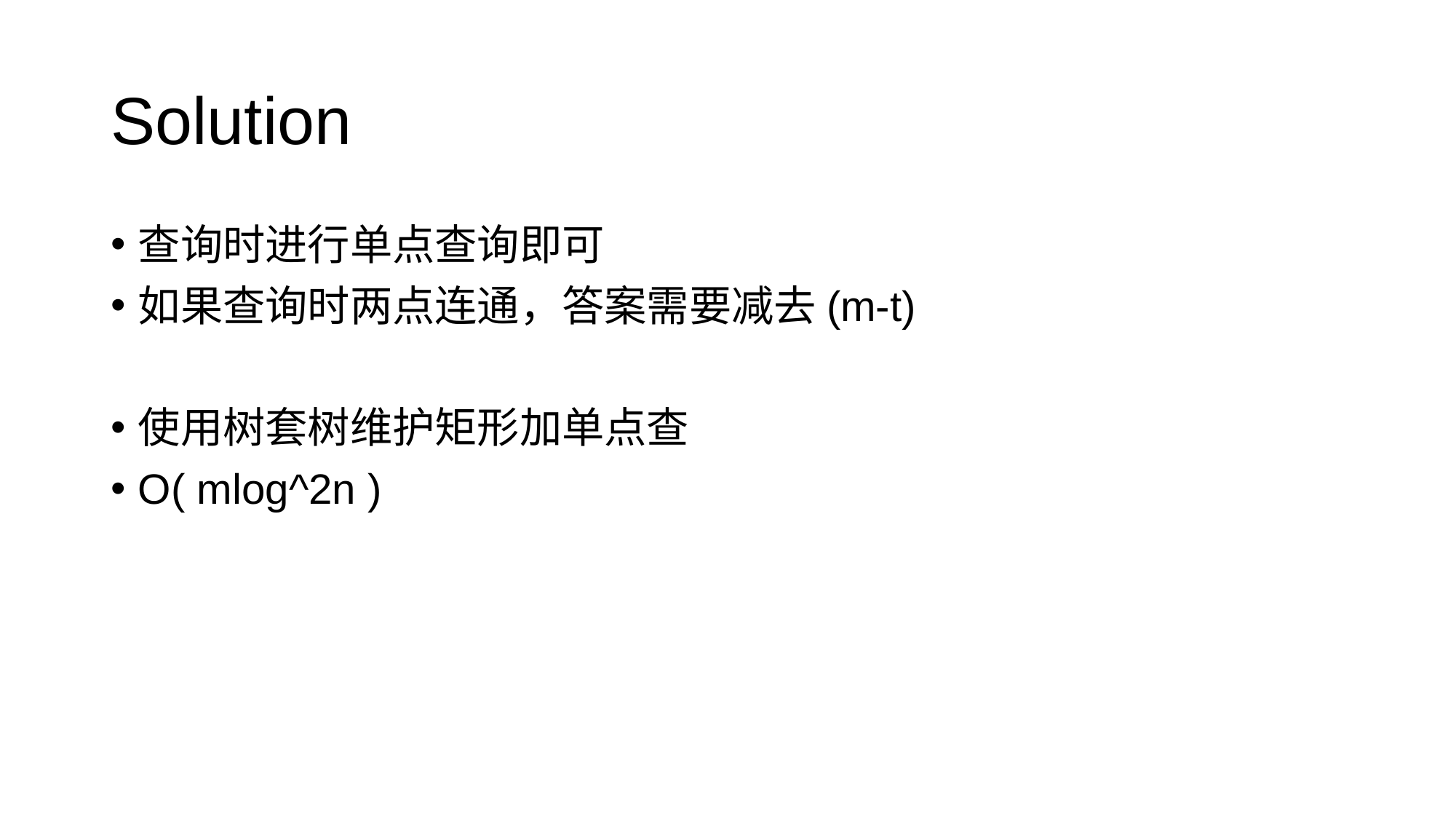

# Solution
查询时进行单点查询即可
如果查询时两点连通，答案需要减去(m-t)

使用树套树维护矩形加单点查
O( mlog^2n )